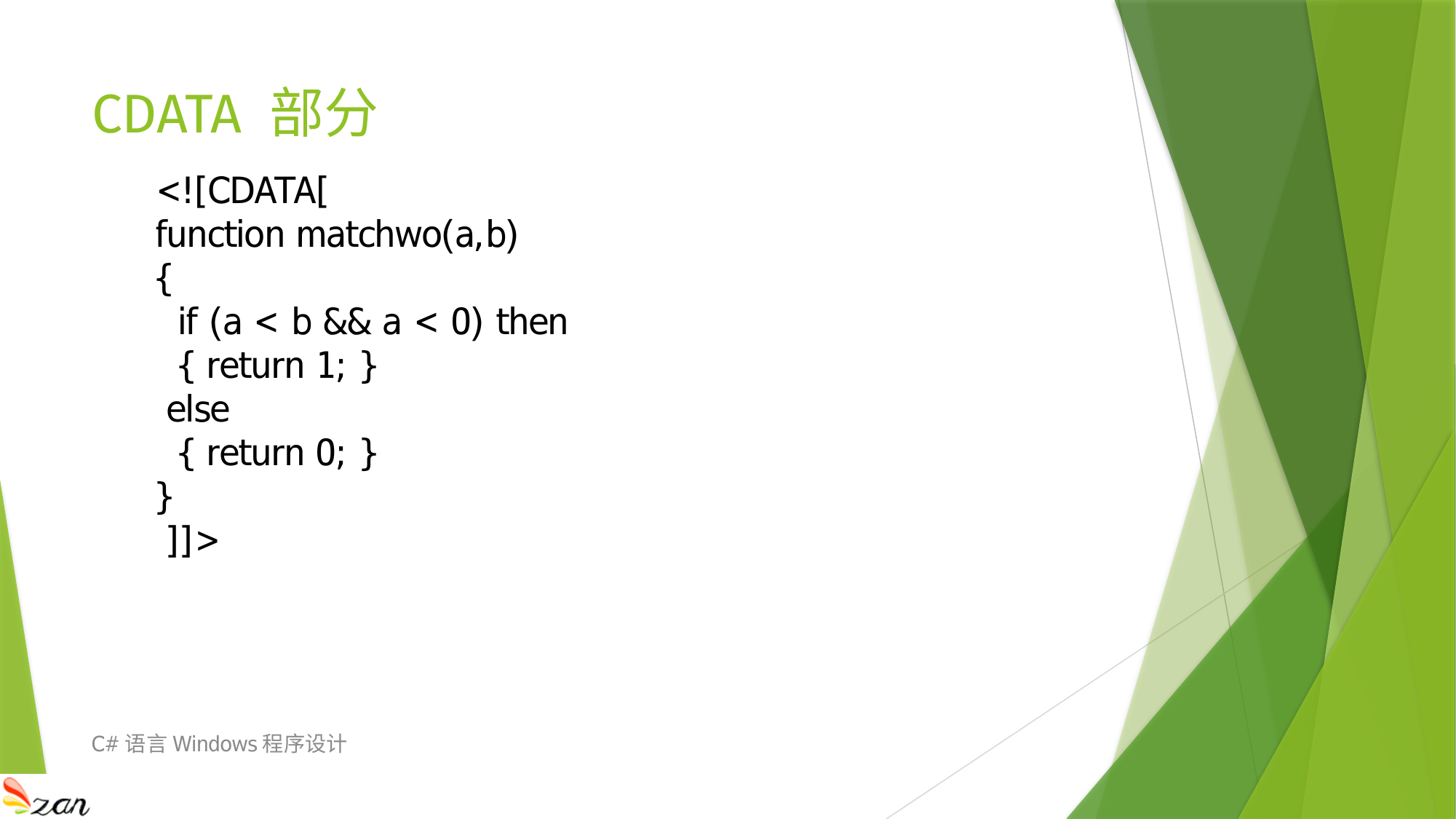

# CDATA 部分
<![CDATA[
function matchwo(a,b)
{
  if (a < b && a < 0) then
  { return 1; }
 else
  { return 0; }
}
 ]]>
C#语言Windows程序设计